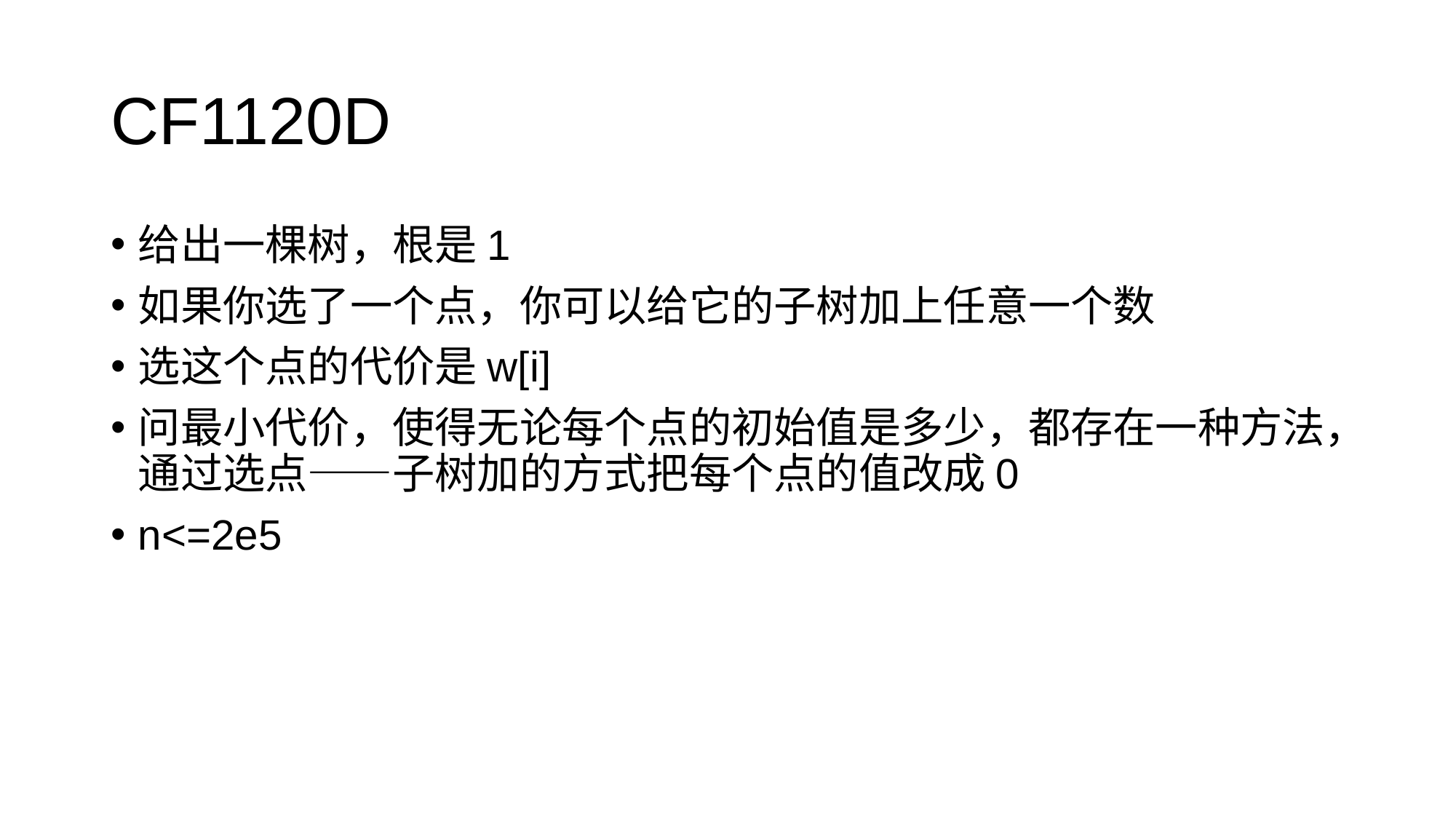

# CF1120D
给出一棵树，根是1
如果你选了一个点，你可以给它的子树加上任意一个数
选这个点的代价是w[i]
问最小代价，使得无论每个点的初始值是多少，都存在一种方法，通过选点——子树加的方式把每个点的值改成0
n<=2e5